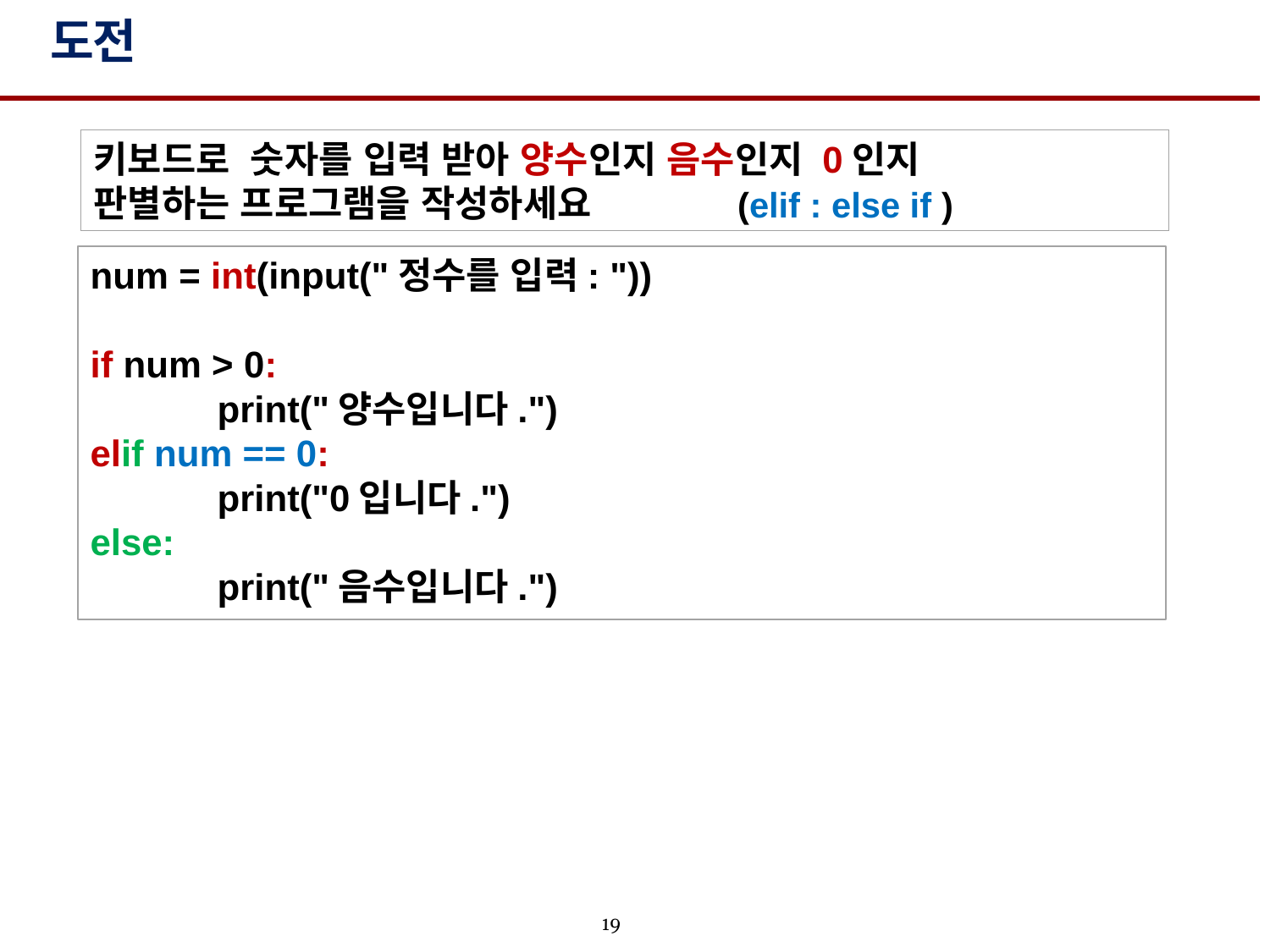

# 도전
키보드로  숫자를 입력 받아 양수인지 음수인지 0인지
판별하는 프로그램을 작성하세요
(elif : else if )
num = int(input("정수를 입력: "))

if num > 0:
	print("양수입니다.")
elif num == 0:
	print("0입니다.")
else:
	print("음수입니다.")

19